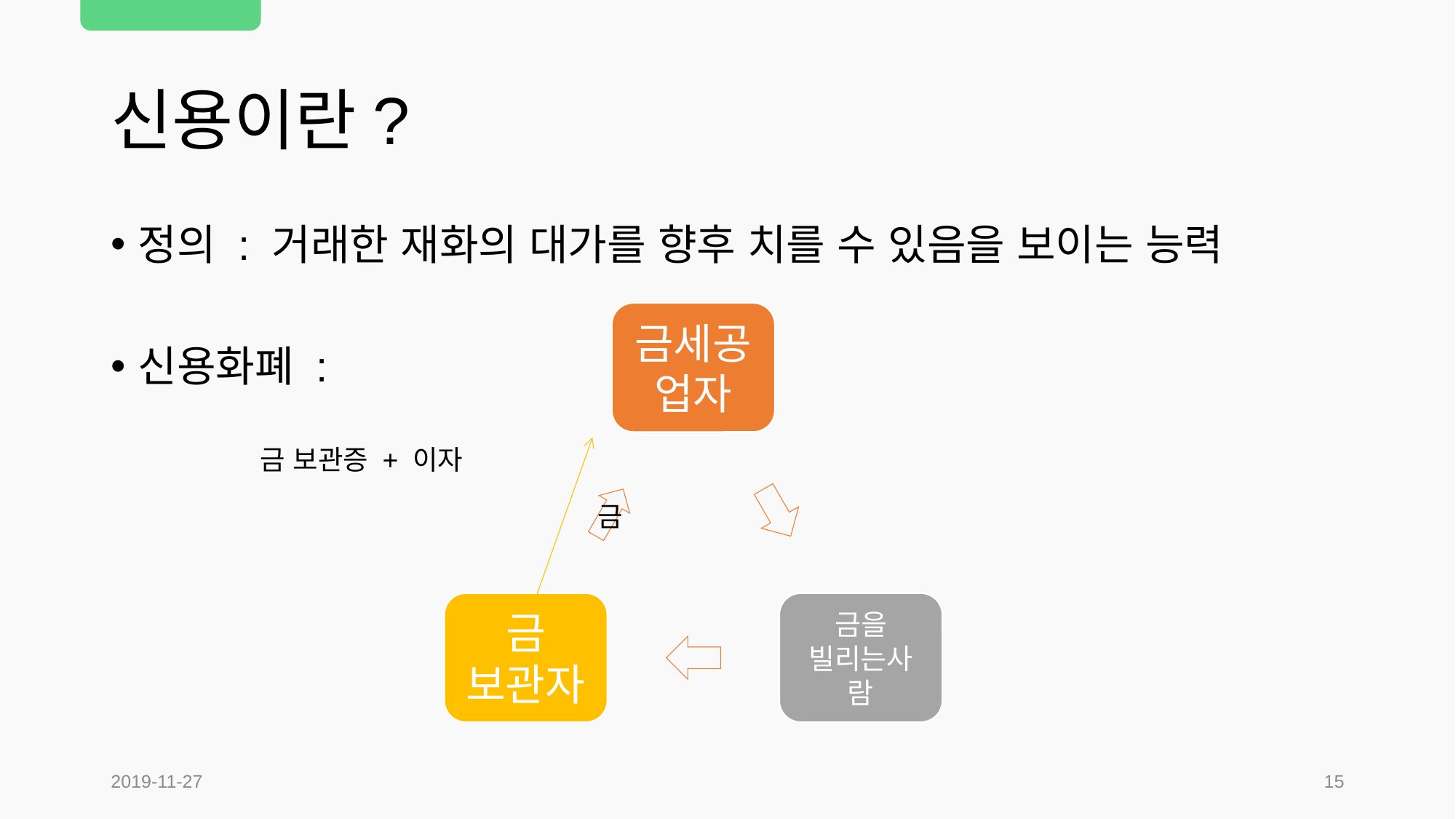

# 신용이란?
정의 : 거래한 재화의 대가를 향후 치를 수 있음을 보이는 능력

신용화폐 :
금세공업자
금을 빌리는사람
금 보관자
금 보관증 + 이자
금
2019-11-27
15